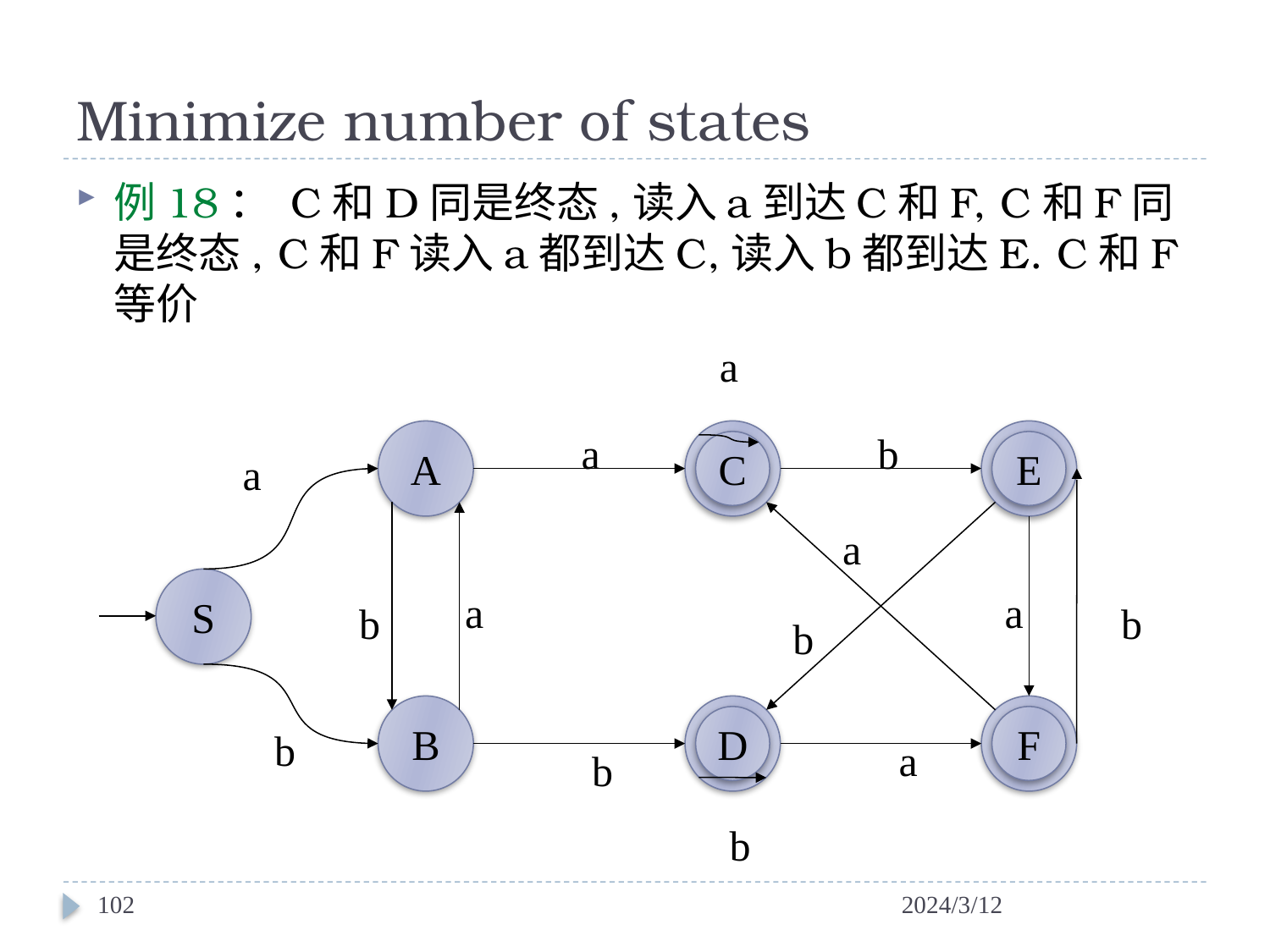

# Minimize number of states
例18： C和D同是终态,读入a到达C和F, C和F同是终态, C和F读入a都到达C,读入b都到达E. C和F等价

a
a

C
b

E
A
a
a
S
a
a
b
b
b

D

F
B
b
a
b
b
102
2024/3/12